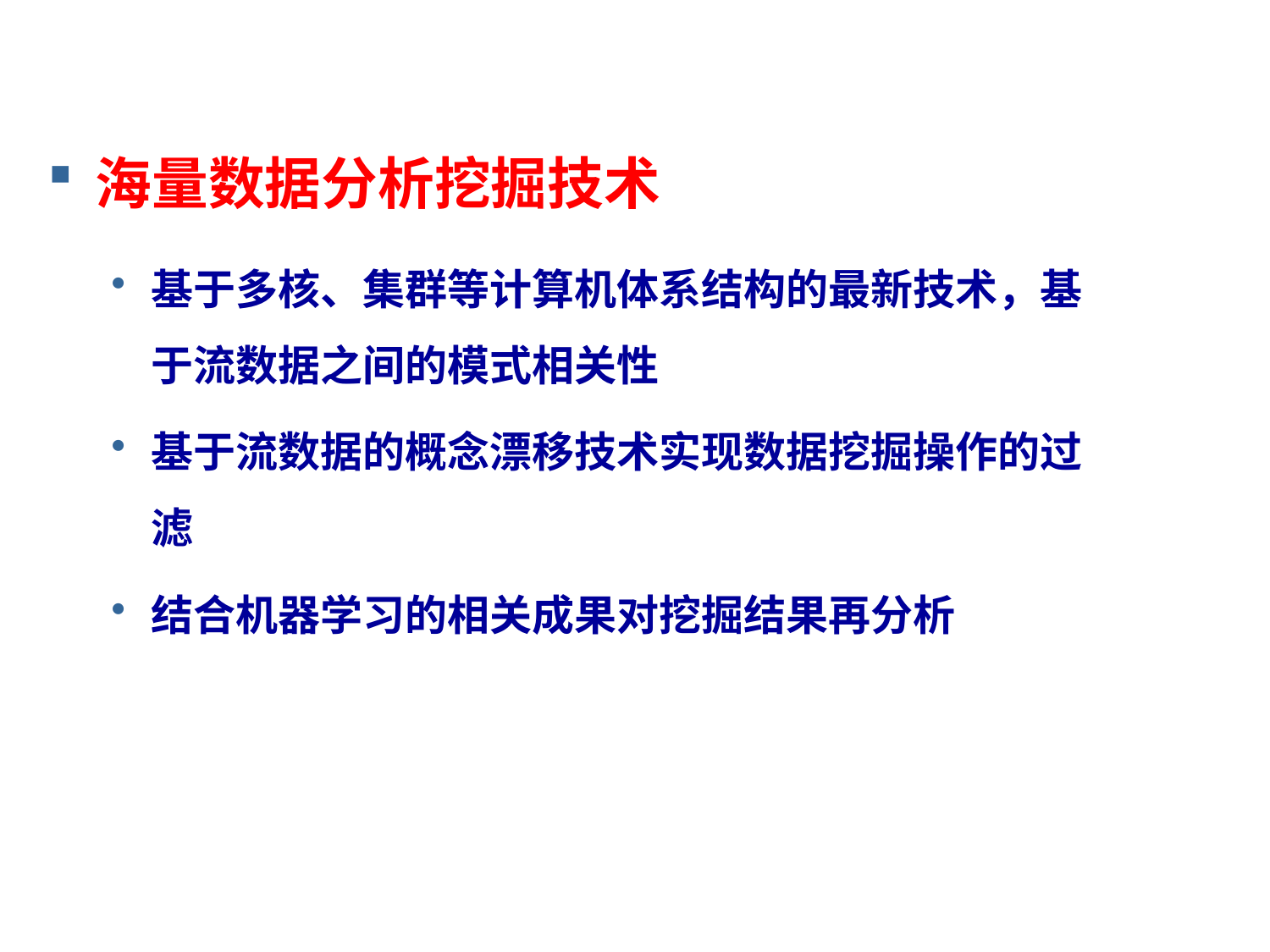

#
海量数据分析挖掘技术
基于多核、集群等计算机体系结构的最新技术，基于流数据之间的模式相关性
基于流数据的概念漂移技术实现数据挖掘操作的过滤
结合机器学习的相关成果对挖掘结果再分析